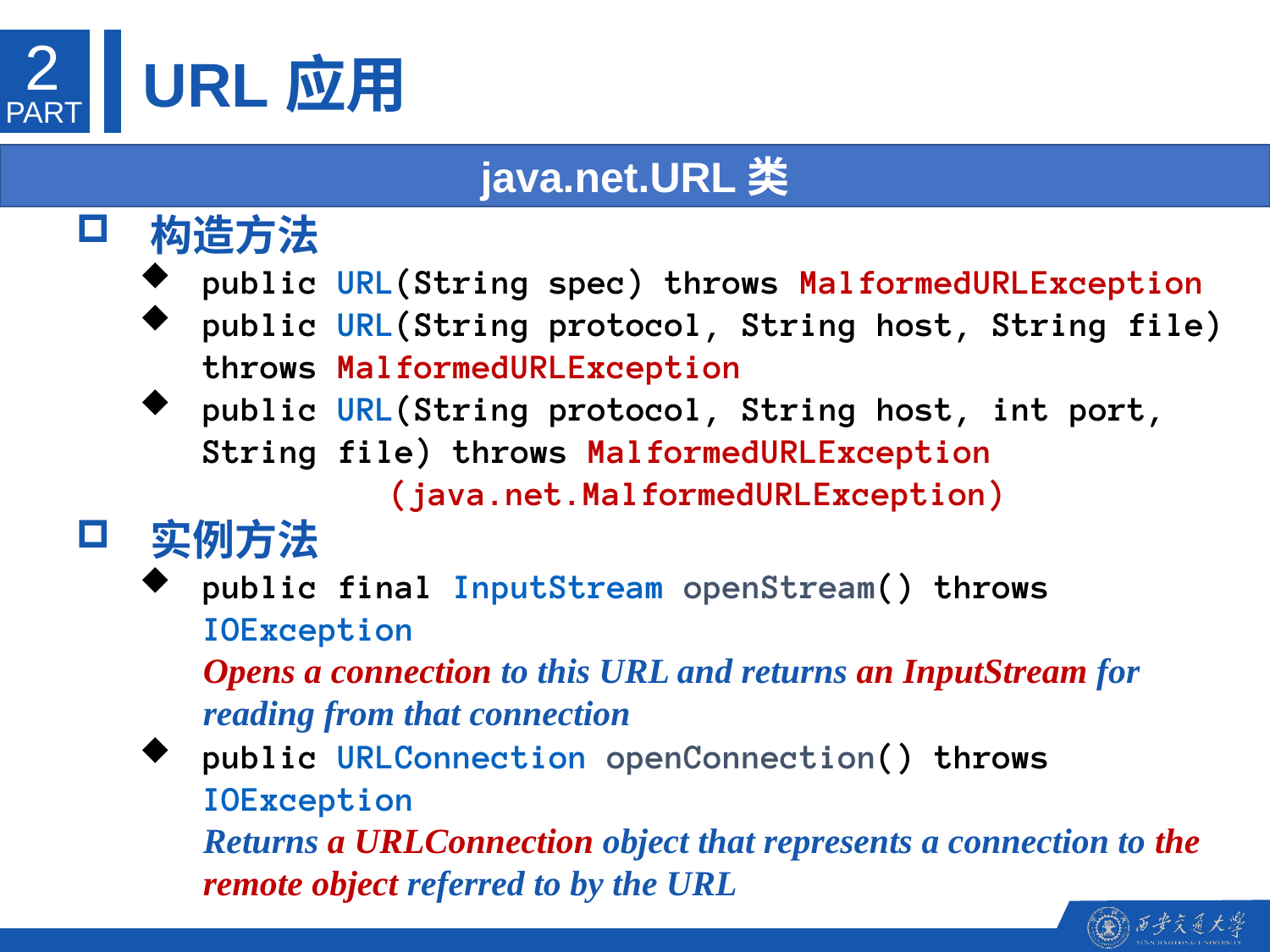

2
URL应用
PART
java.net.URL类
构造方法
public URL(String spec) throws MalformedURLException
public URL(String protocol, String host, String file) throws MalformedURLException
public URL(String protocol, String host, int port, String file) throws MalformedURLException
(java.net.MalformedURLException)
实例方法
public final InputStream openStream() throws IOException
Opens a connection to this URL and returns an InputStream for reading from that connection
public URLConnection openConnection() throws IOException
Returns a URLConnection object that represents a connection to the remote object referred to by the URL